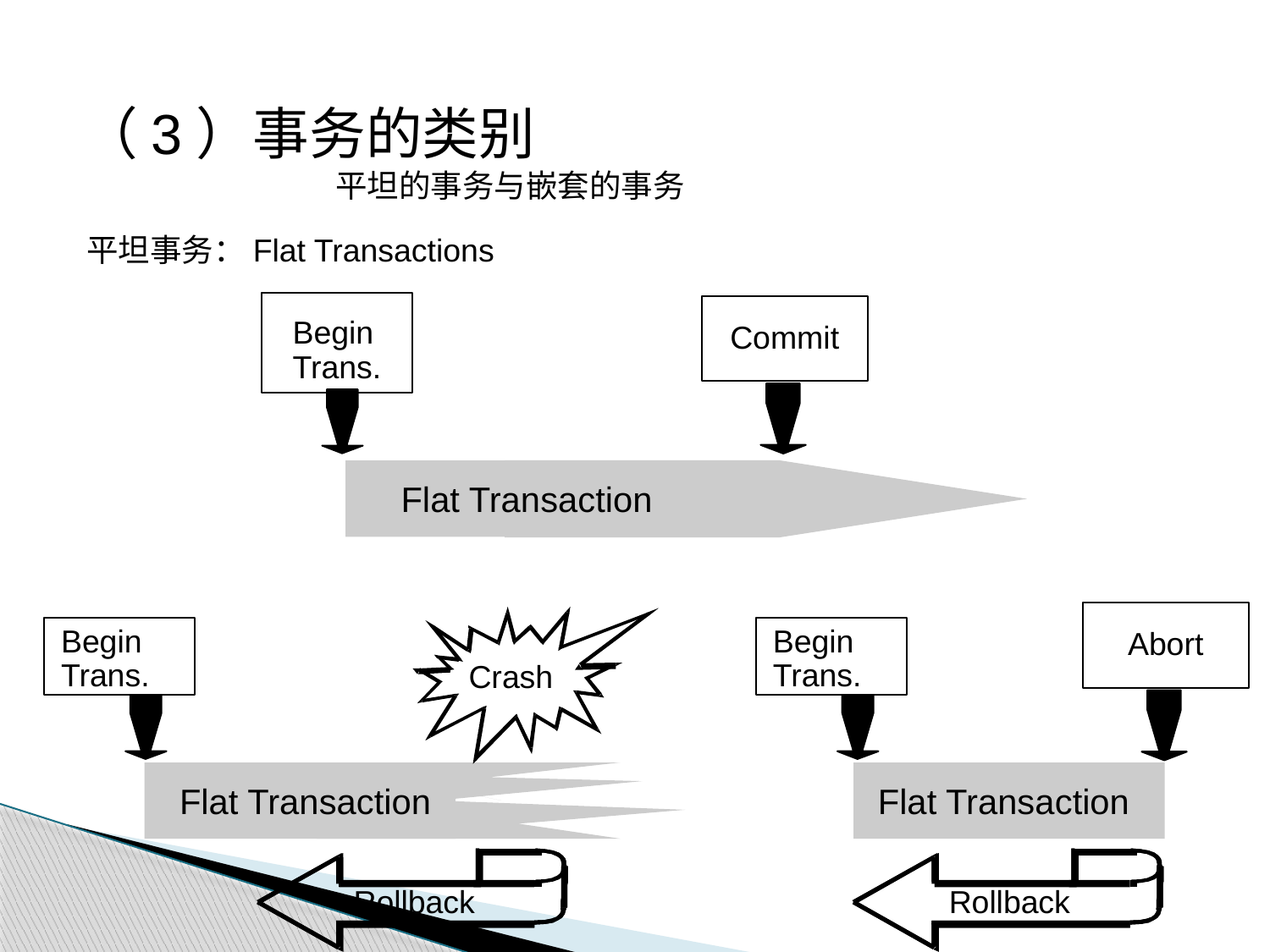

（3）事务的类别
		平坦的事务与嵌套的事务
平坦事务：Flat Transactions

Begin
Trans.
Commit

Flat Transaction

Begin
Trans.
Begin
Trans.

Abort

Crash

Flat Transaction
Flat Transaction

Rollback
Rollback